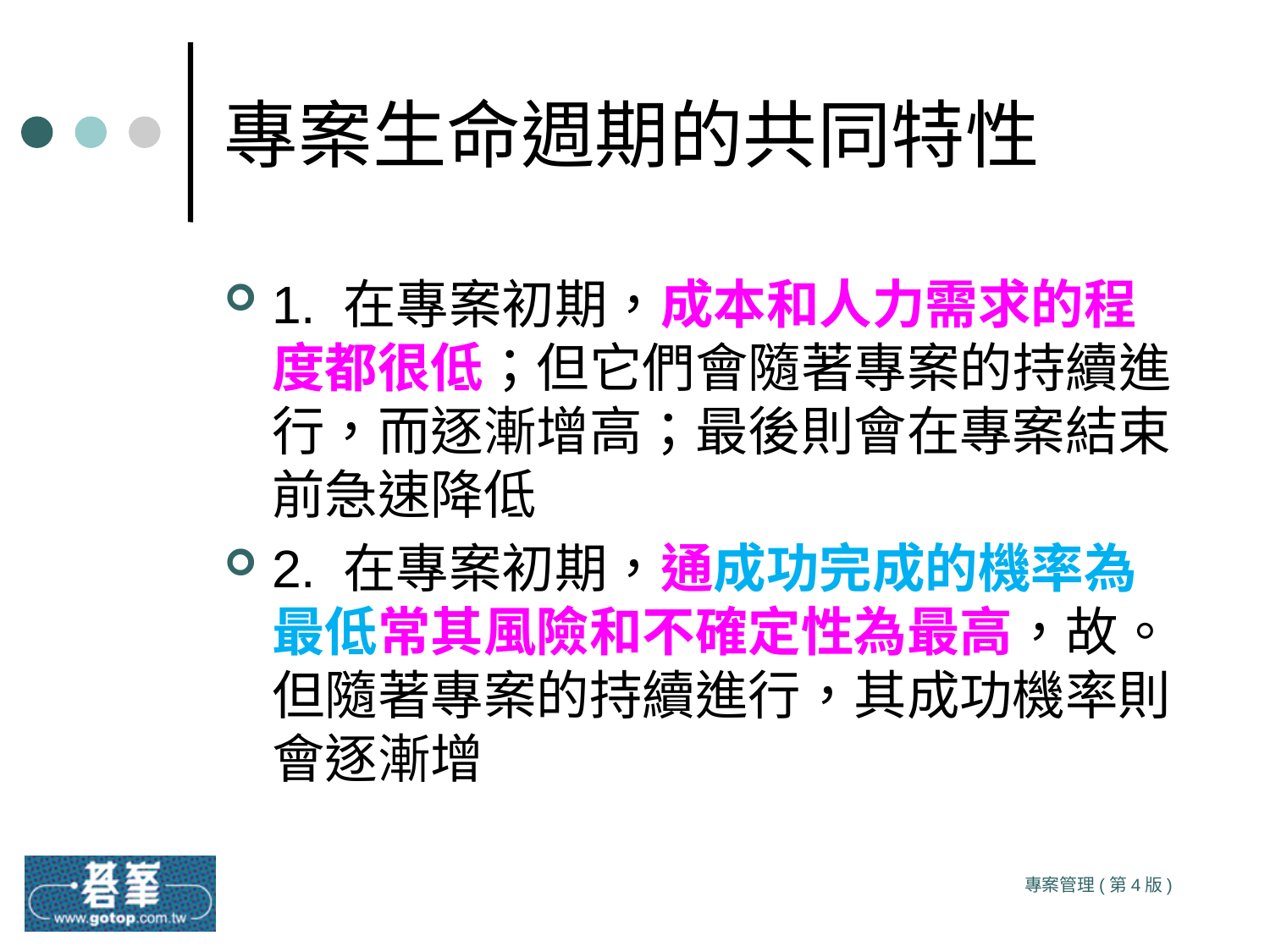

# 專案生命週期的共同特性
1. 在專案初期，成本和人力需求的程度都很低；但它們會隨著專案的持續進行，而逐漸增高；最後則會在專案結束前急速降低
2. 在專案初期，通成功完成的機率為最低常其風險和不確定性為最高，故。但隨著專案的持續進行，其成功機率則會逐漸增
專案管理(第4版)